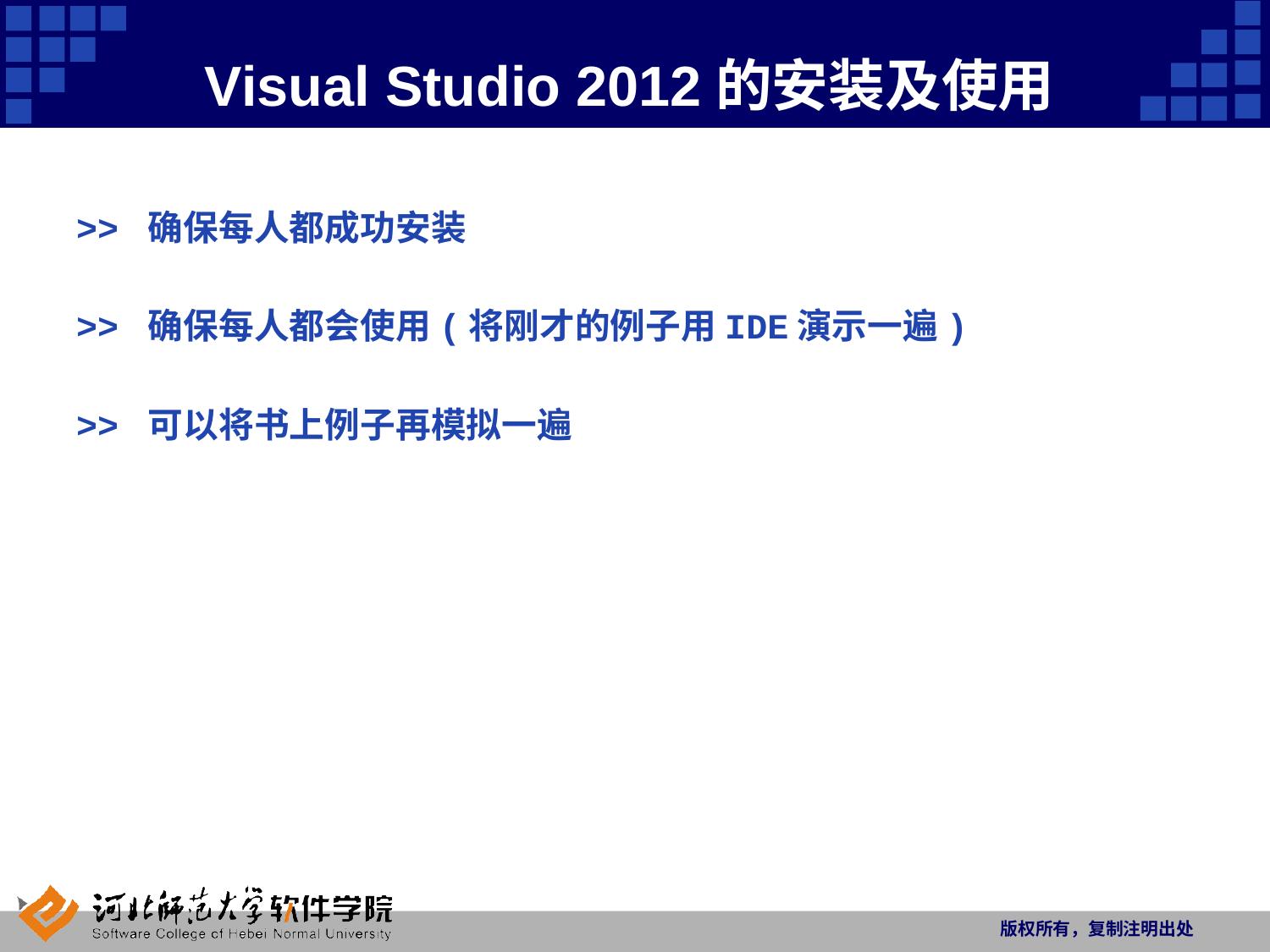

# Visual Studio 2012的安装及使用

>> 确保每人都成功安装

>> 确保每人都会使用(将刚才的例子用IDE演示一遍)

>> 可以将书上例子再模拟一遍

版权所有，复制注明出处